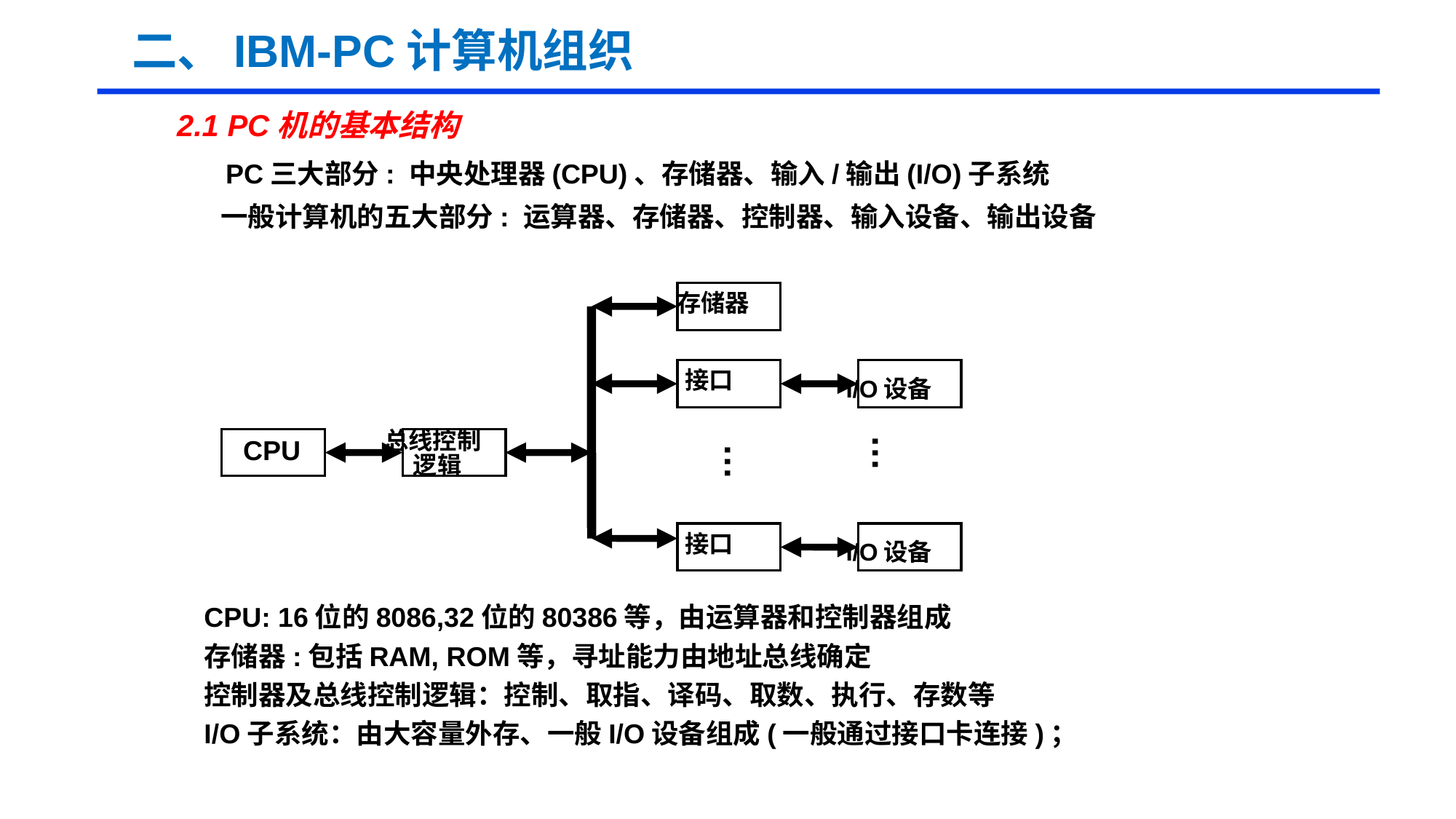

# 二、IBM-PC计算机组织
2.1 PC机的基本结构
      PC三大部分: 中央处理器(CPU)、存储器、输入/输出(I/O)子系统
      一般计算机的五大部分: 运算器、存储器、控制器、输入设备、输出设备

存储器

接口

…
I/O设备
…

总线控制
 逻辑
CPU

接口

I/O设备

CPU: 16位的8086,32位的80386等，由运算器和控制器组成
存储器:包括RAM, ROM等，寻址能力由地址总线确定
控制器及总线控制逻辑：控制、取指、译码、取数、执行、存数等
I/O子系统：由大容量外存、一般I/O设备组成(一般通过接口卡连接)；